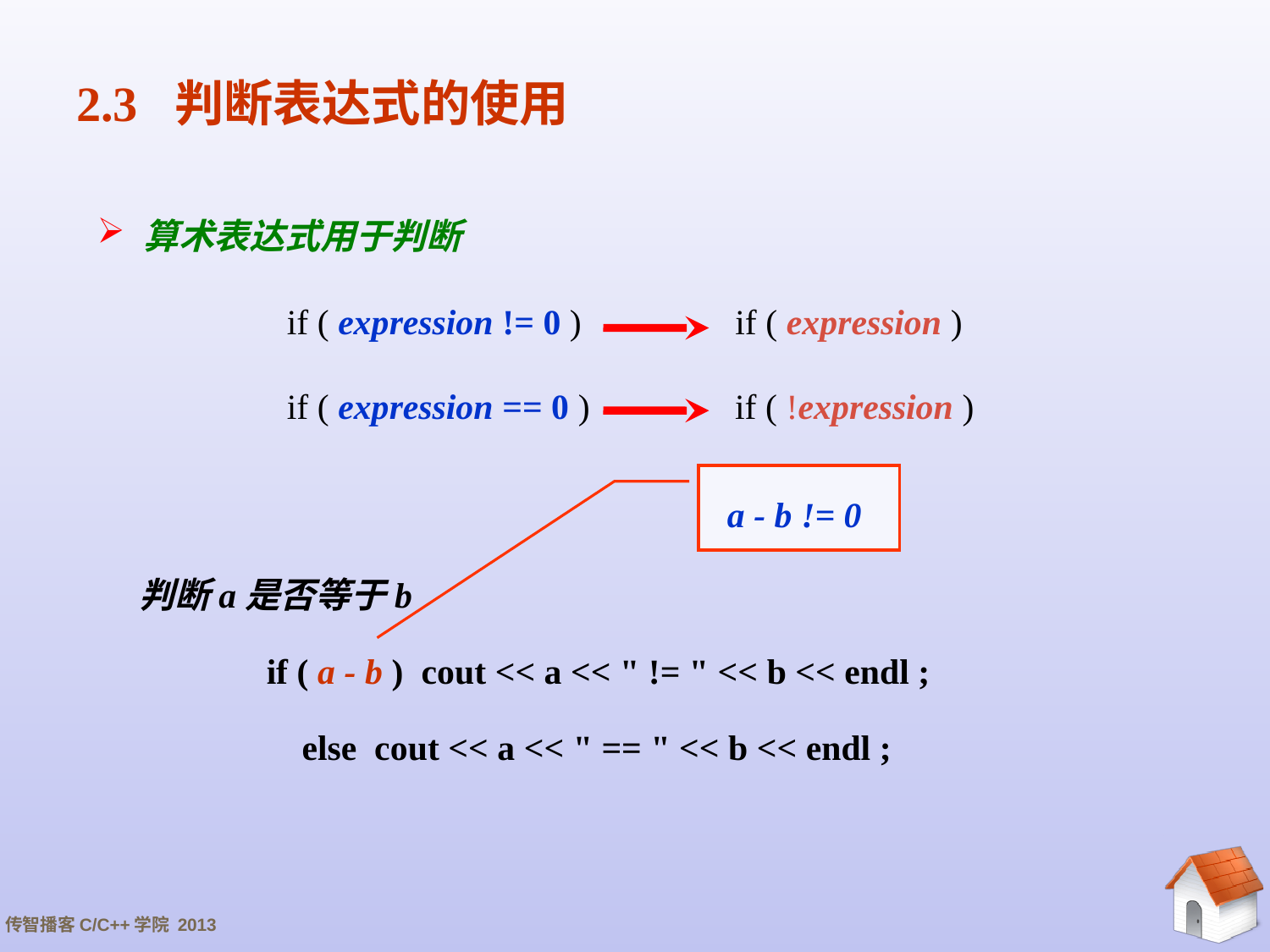

# 2.3  判断表达式的使用
 算术表达式用于判断
if ( expression != 0 )
if ( expression )

if ( expression == 0 )
if ( !expression )

a - b != 0
判断a是否等于b
	if ( a - b )  cout << a << " != " << b << endl ;
   	    else  cout << a << " == " << b << endl ;